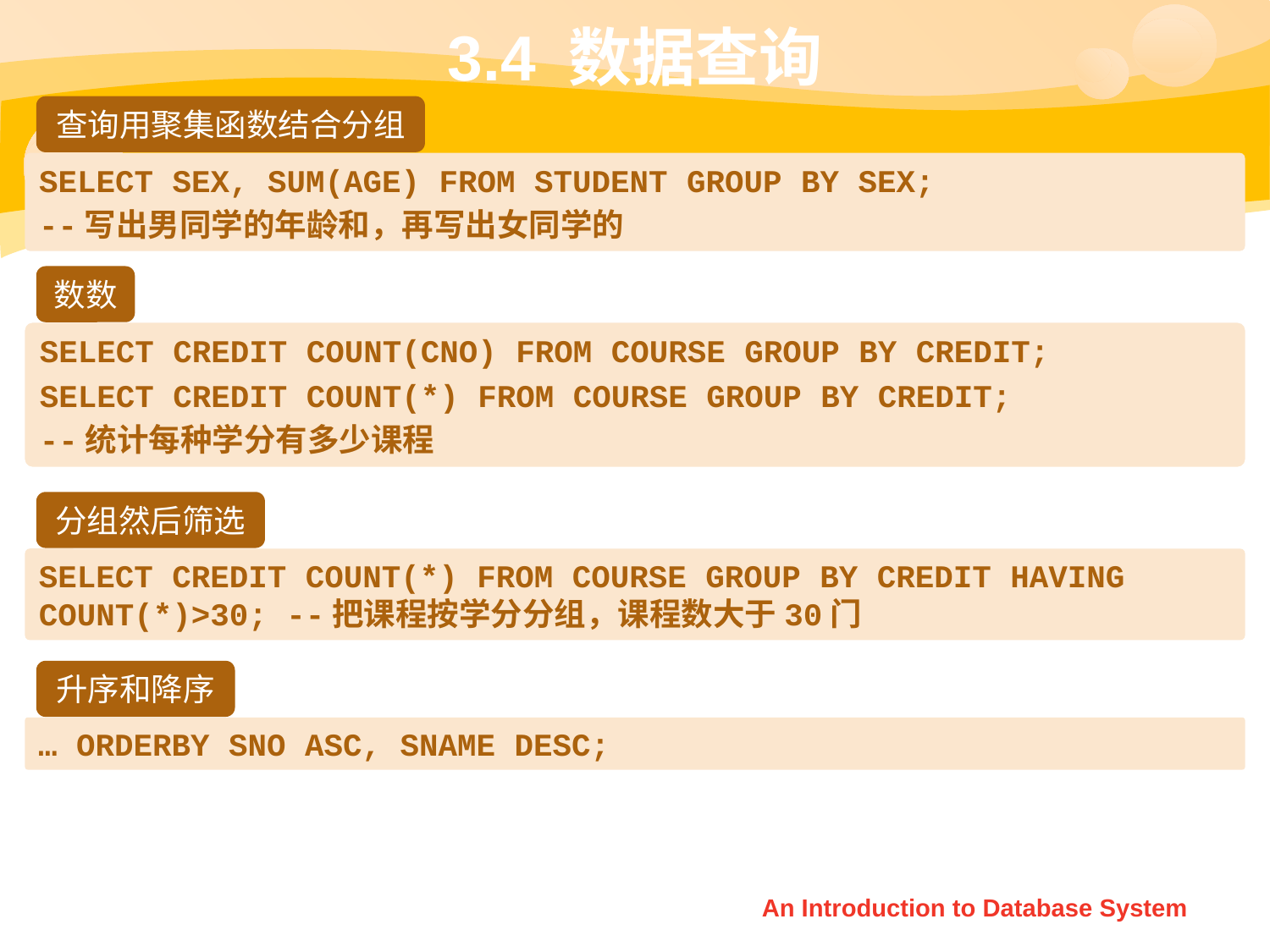

# 3.4 数据查询
查询用聚集函数结合分组
SELECT SEX, SUM(AGE) FROM STUDENT GROUP BY SEX;
--写出男同学的年龄和，再写出女同学的
数数
SELECT CREDIT COUNT(CNO) FROM COURSE GROUP BY CREDIT;
SELECT CREDIT COUNT(*) FROM COURSE GROUP BY CREDIT;
--统计每种学分有多少课程
分组然后筛选
SELECT CREDIT COUNT(*) FROM COURSE GROUP BY CREDIT HAVING 	COUNT(*)>30; --把课程按学分分组，课程数大于30门
升序和降序
… ORDERBY SNO ASC, SNAME DESC;
An Introduction to Database System